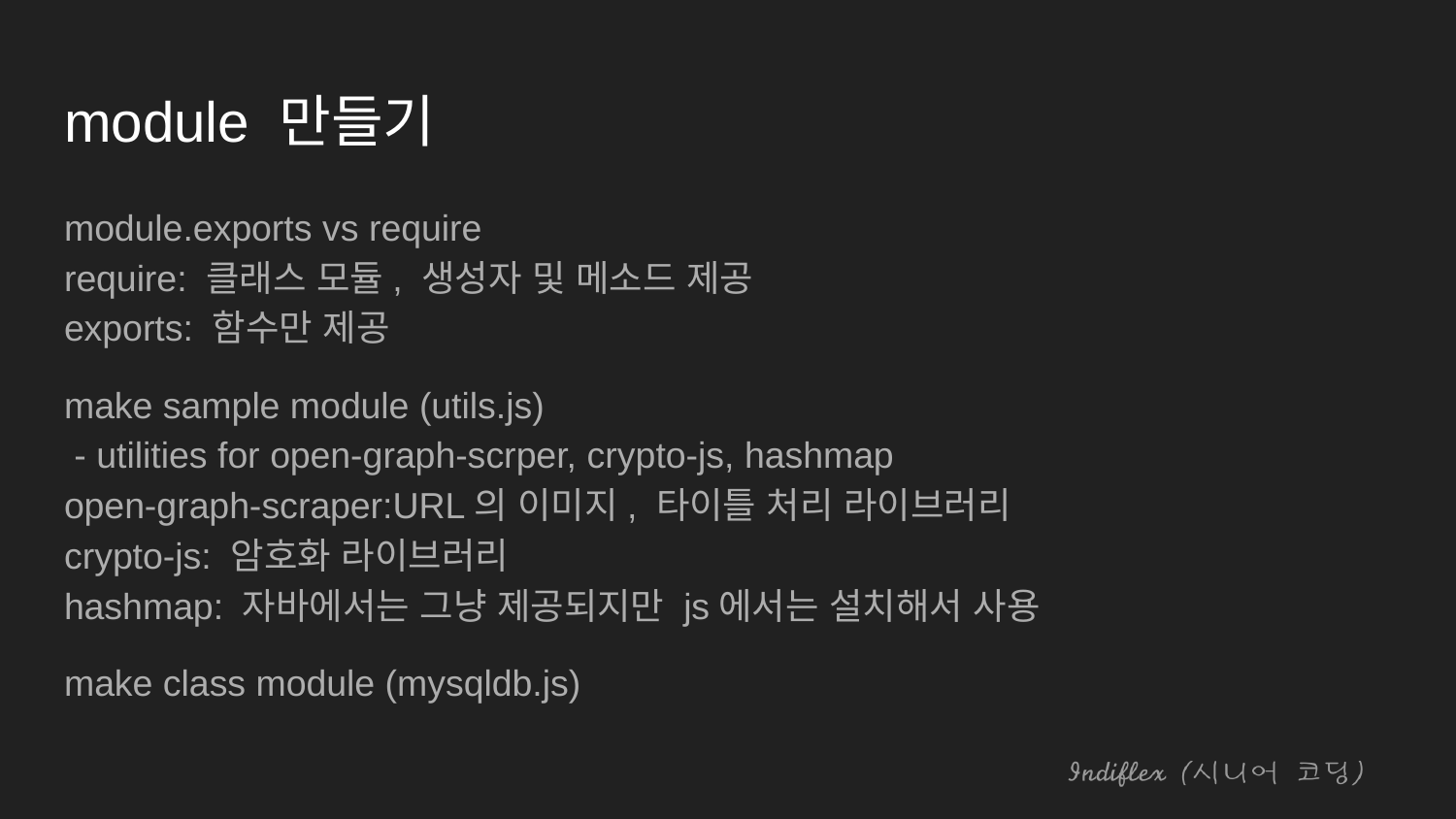

# module 만들기
module.exports vs require
require: 클래스 모듈, 생성자 및 메소드 제공
exports: 함수만 제공
make sample module (utils.js)
 - utilities for open-graph-scrper, crypto-js, hashmap
open-graph-scraper:URL의 이미지, 타이틀 처리 라이브러리
crypto-js: 암호화 라이브러리
hashmap: 자바에서는 그냥 제공되지만 js에서는 설치해서 사용
make class module (mysqldb.js)